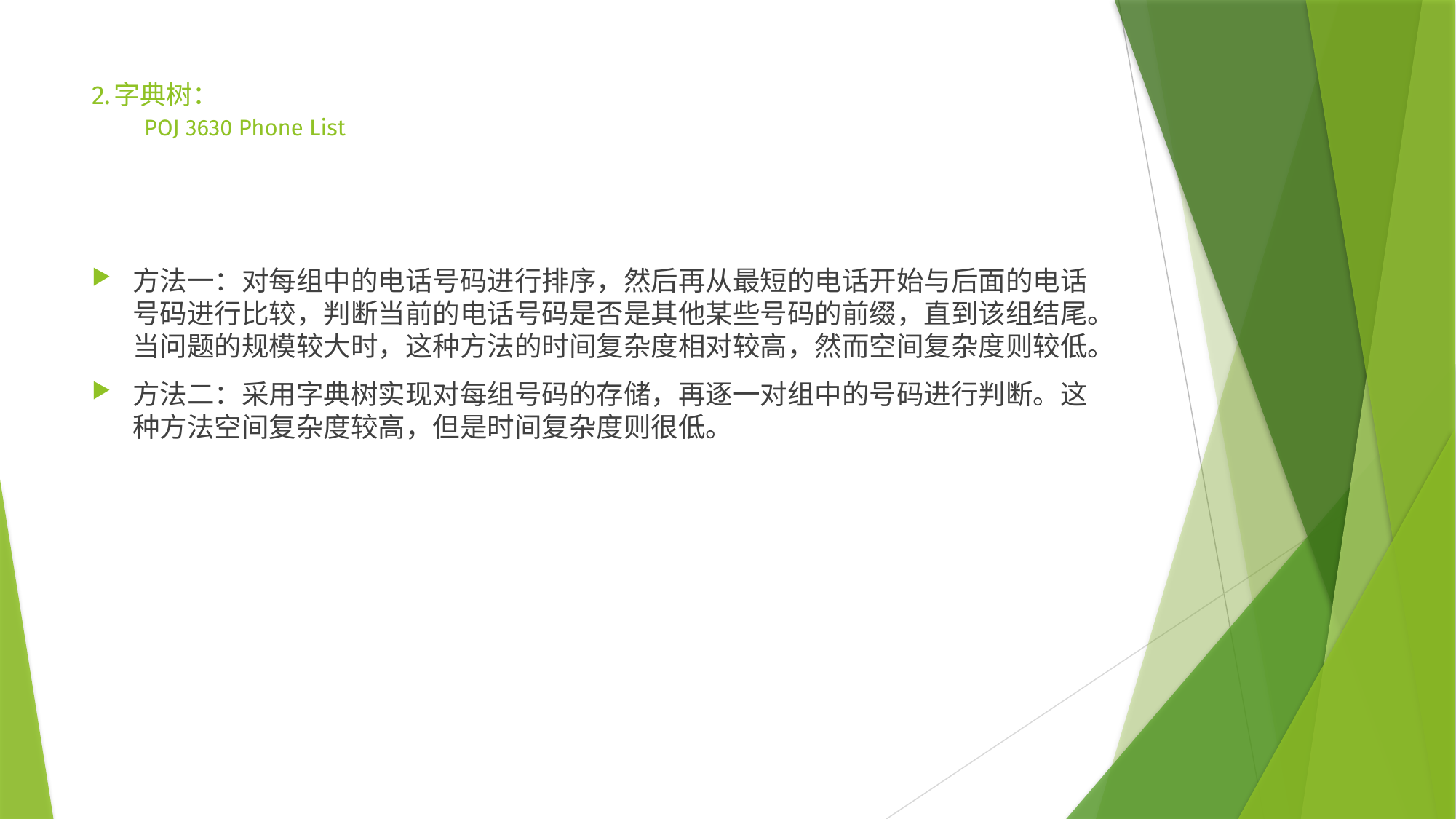

# 2.字典树： POJ 3630 Phone List
方法一：对每组中的电话号码进行排序，然后再从最短的电话开始与后面的电话号码进行比较，判断当前的电话号码是否是其他某些号码的前缀，直到该组结尾。当问题的规模较大时，这种方法的时间复杂度相对较高，然而空间复杂度则较低。
方法二：采用字典树实现对每组号码的存储，再逐一对组中的号码进行判断。这种方法空间复杂度较高，但是时间复杂度则很低。